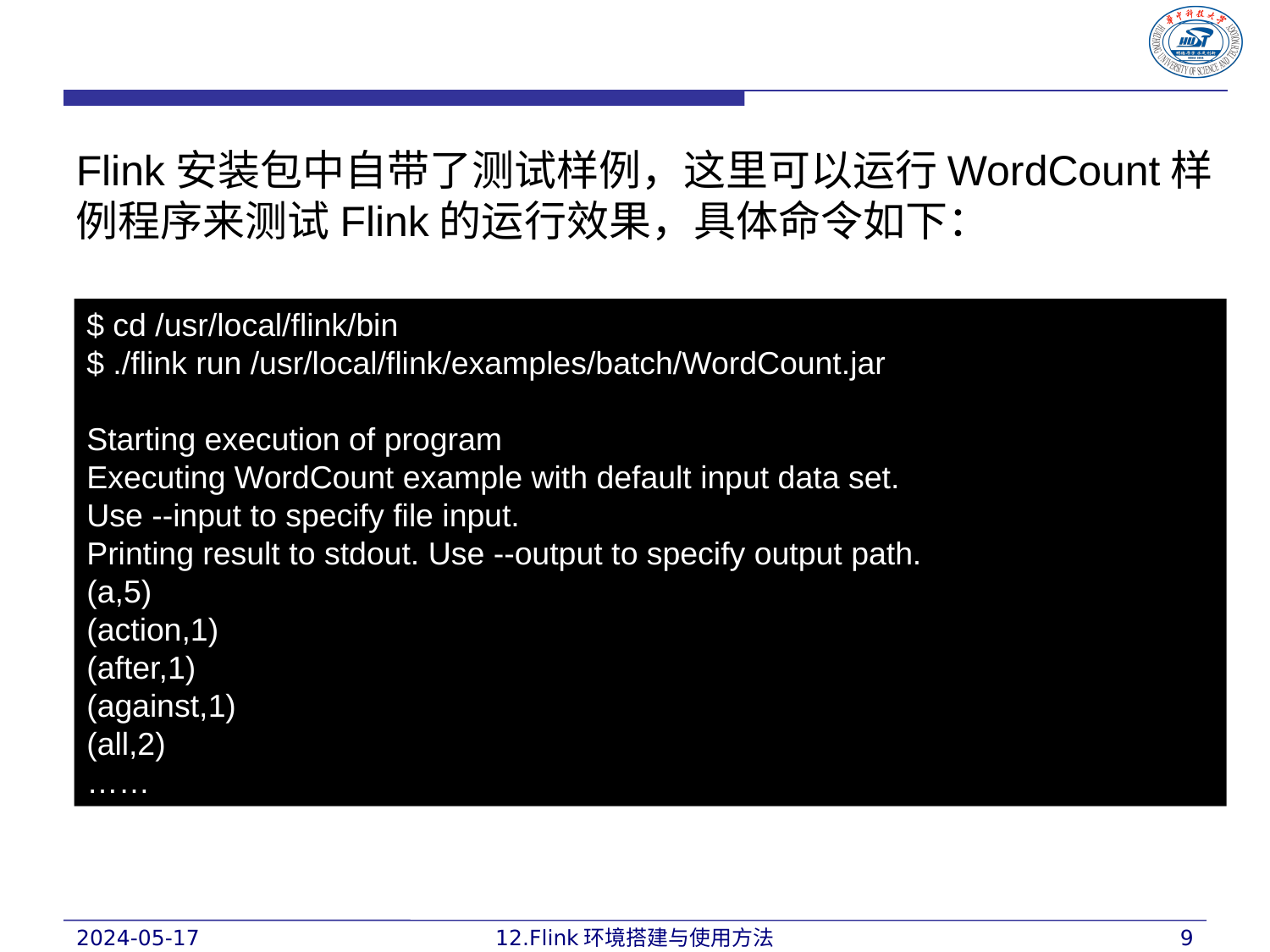

Flink安装包中自带了测试样例，这里可以运行WordCount样例程序来测试Flink的运行效果，具体命令如下：
$ cd /usr/local/flink/bin
$ ./flink run /usr/local/flink/examples/batch/WordCount.jar

Starting execution of program
Executing WordCount example with default input data set.
Use --input to specify file input.
Printing result to stdout. Use --output to specify output path.
(a,5)
(action,1)
(after,1)
(against,1)
(all,2)
……
2024-05-17
12.Flink环境搭建与使用方法
9